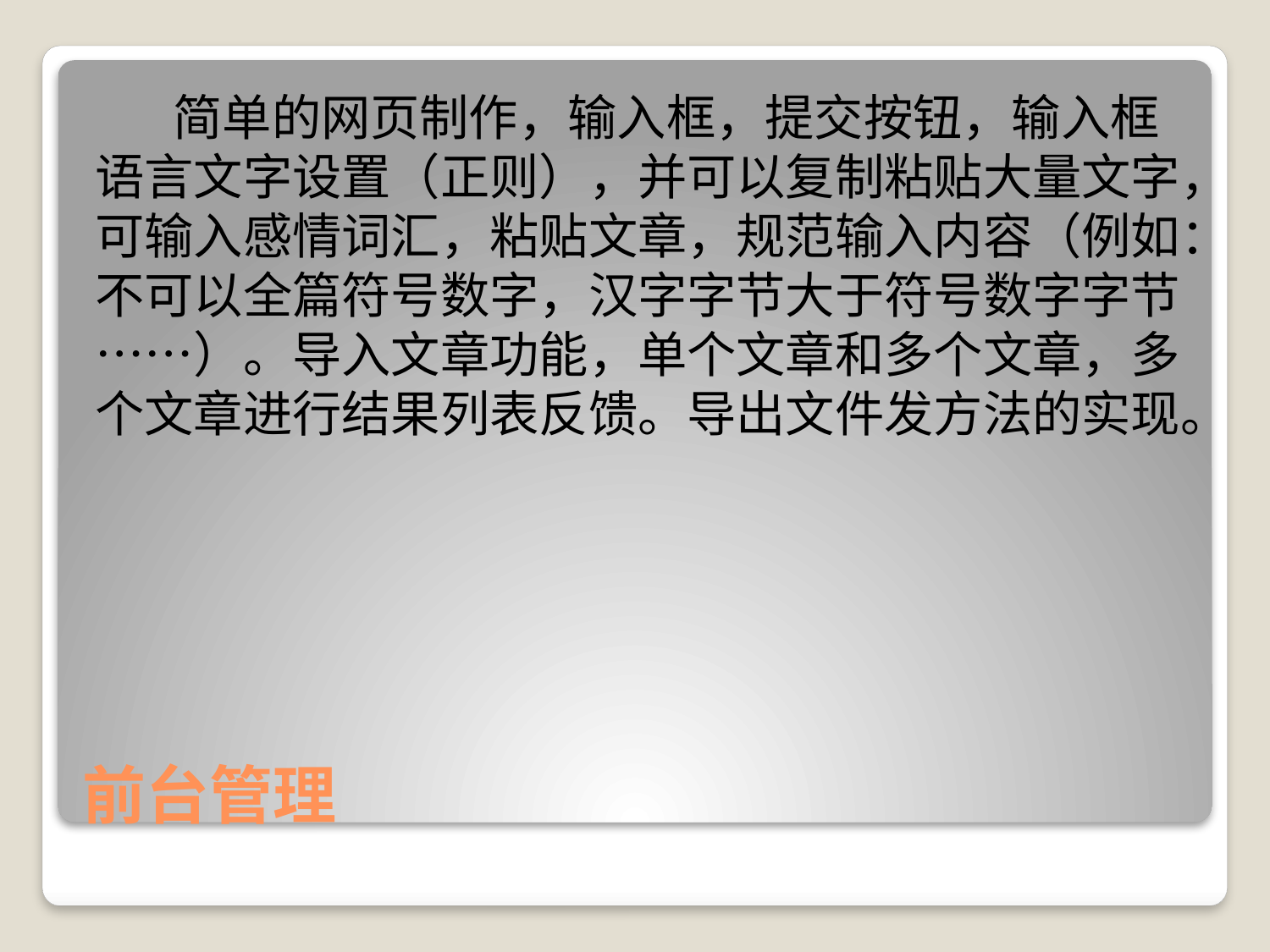

简单的网页制作，输入框，提交按钮，输入框语言文字设置（正则），并可以复制粘贴大量文字，可输入感情词汇，粘贴文章，规范输入内容（例如：不可以全篇符号数字，汉字字节大于符号数字字节……）。导入文章功能，单个文章和多个文章，多个文章进行结果列表反馈。导出文件发方法的实现。

# 前台管理